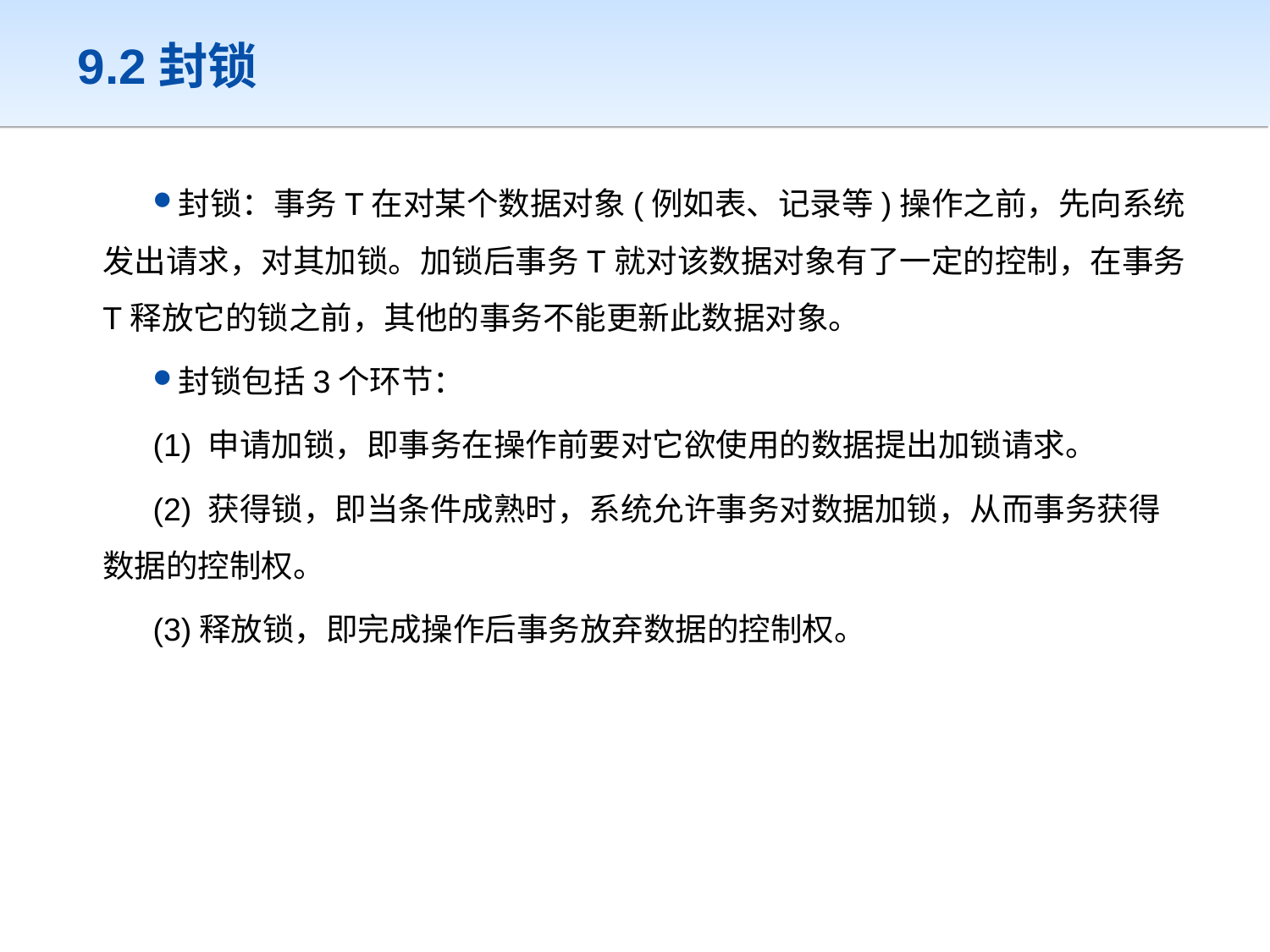

# 9.2封锁
封锁：事务T在对某个数据对象(例如表、记录等)操作之前，先向系统发出请求，对其加锁。加锁后事务T就对该数据对象有了一定的控制，在事务T释放它的锁之前，其他的事务不能更新此数据对象。
封锁包括3个环节：
(1) 申请加锁，即事务在操作前要对它欲使用的数据提出加锁请求。
(2) 获得锁，即当条件成熟时，系统允许事务对数据加锁，从而事务获得数据的控制权。
(3)释放锁，即完成操作后事务放弃数据的控制权。